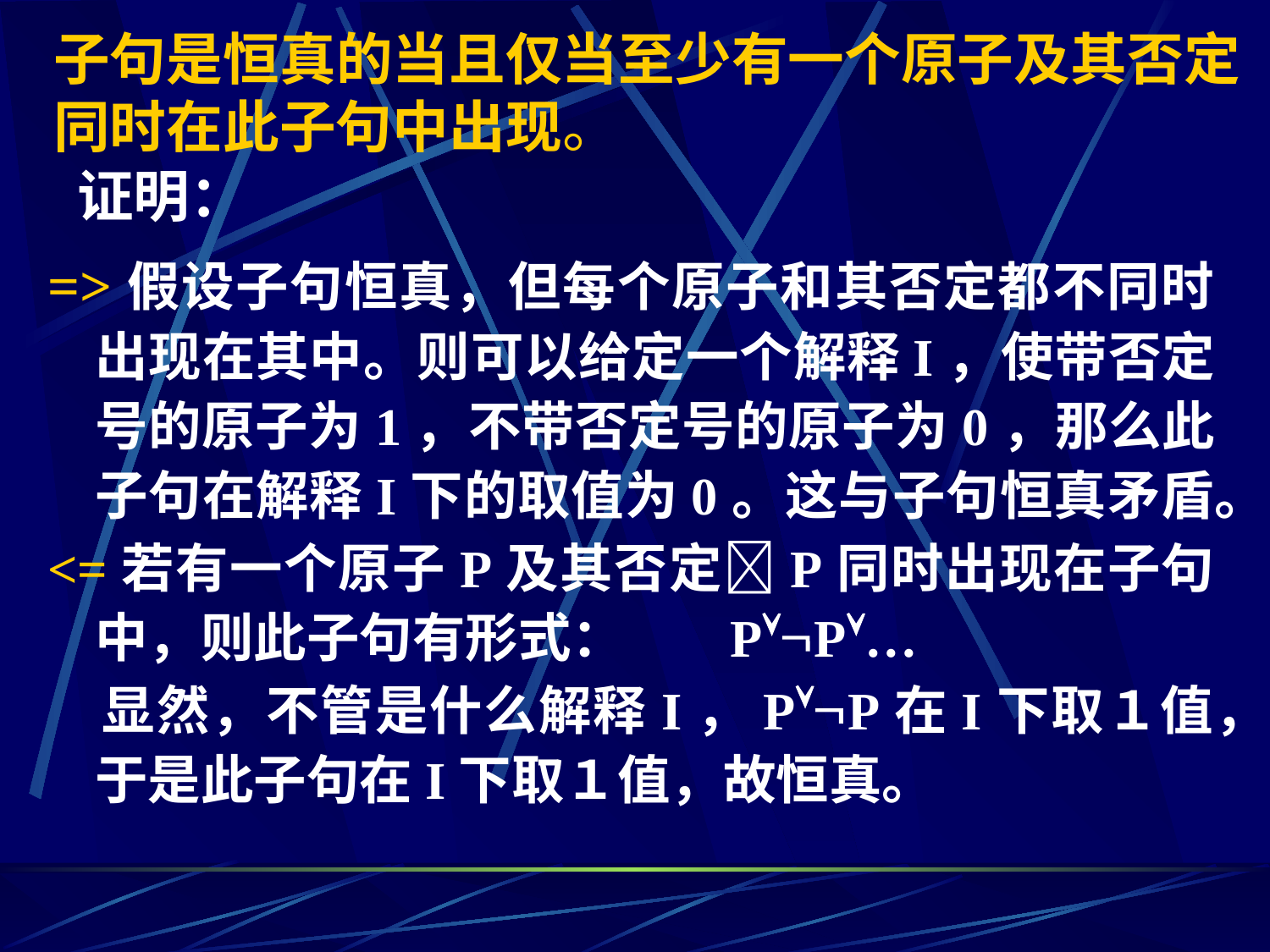

# 子句是恒真的当且仅当至少有一个原子及其否定同时在此子句中出现。
 证明：
=>假设子句恒真，但每个原子和其否定都不同时出现在其中。则可以给定一个解释I，使带否定号的原子为1，不带否定号的原子为0，那么此子句在解释I下的取值为0。这与子句恒真矛盾。
<=若有一个原子P及其否定¬P同时出现在子句中，则此子句有形式：	P∨¬P∨…
　显然，不管是什么解释I，P∨¬P在I下取１值，于是此子句在I下取１值，故恒真。

138